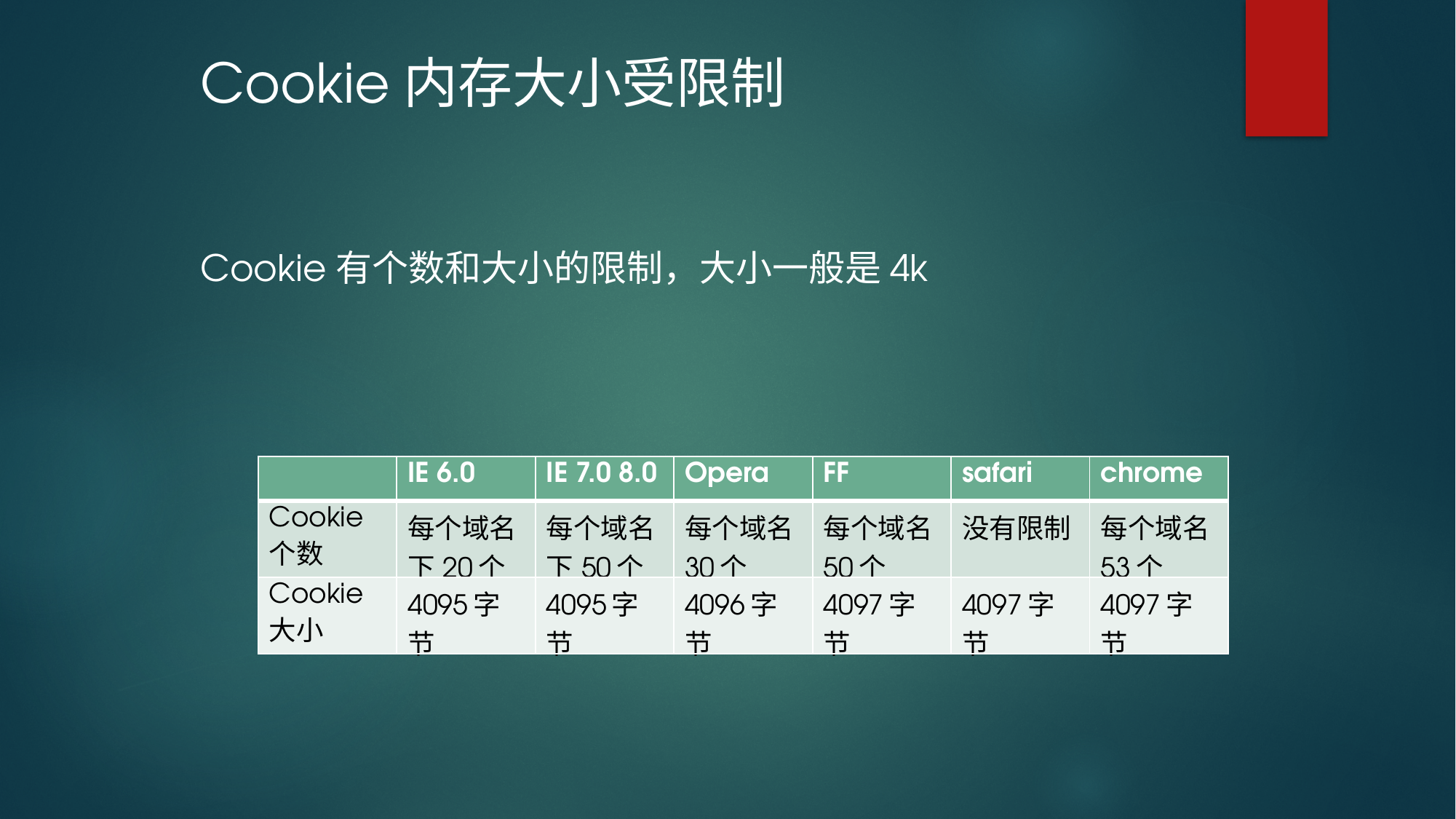

Cookie内存大小受限制

Cookie有个数和大小的限制，大小一般是4k

|  | IE 6.0 | IE 7.0 8.0 | Opera | FF | safari | chrome |
| --- | --- | --- | --- | --- | --- | --- |
| Cookie个数 | 每个域名下20个 | 每个域名下50个 | 每个域名30个 | 每个域名50个 | 没有限制 | 每个域名53个 |
| Cookie大小 | 4095字节 | 4095字节 | 4096字节 | 4097字节 | 4097字节 | 4097字节 |